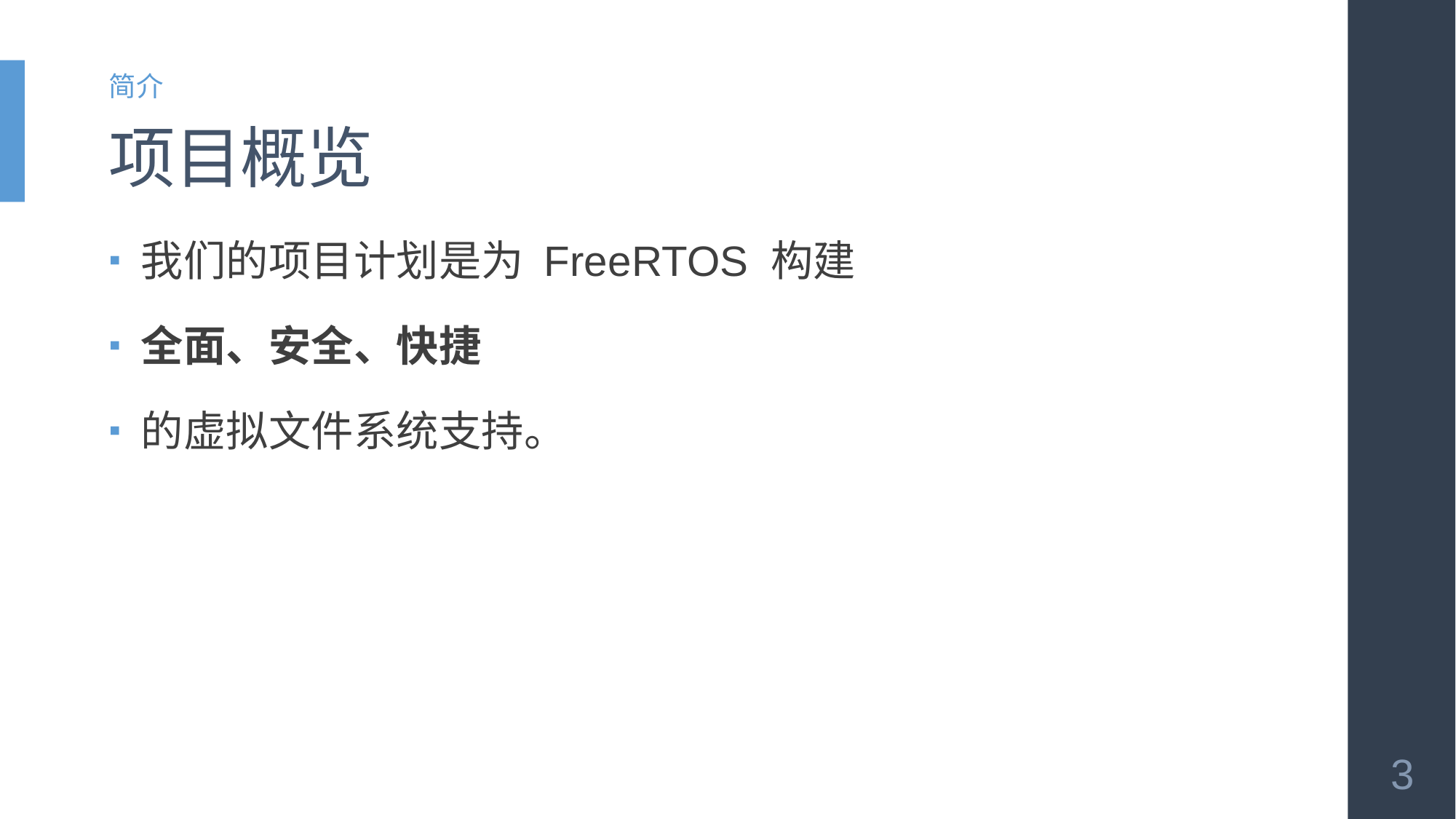

简介
# 项目概览
我们的项目计划是为 FreeRTOS 构建
全面、安全、快捷
的虚拟文件系统支持。
3